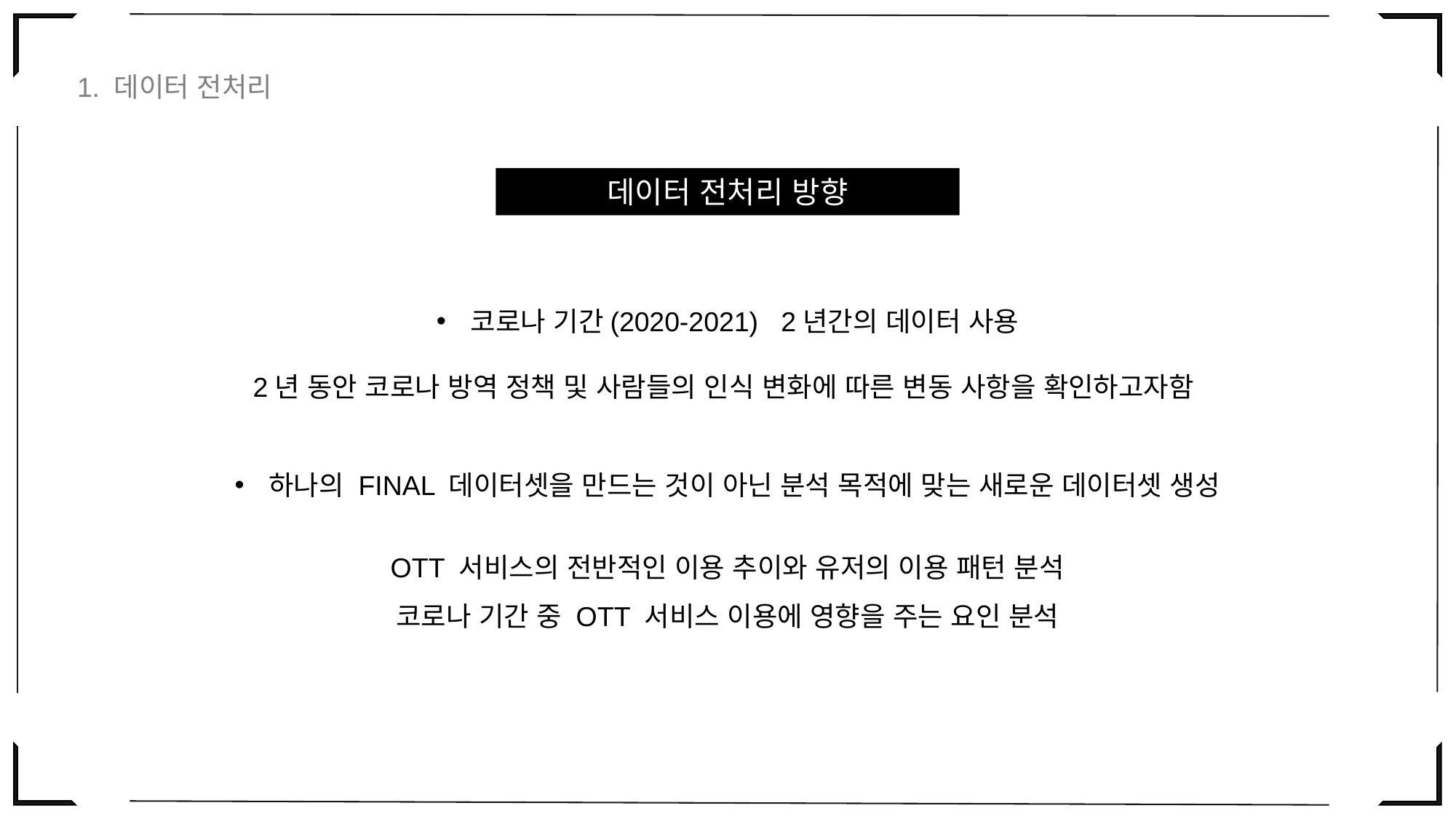

1. 데이터 전처리
데이터 전처리 방향
코로나 기간(2020-2021)   2년간의 데이터 사용
2년 동안 코로나 방역 정책 및 사람들의 인식 변화에 따른 변동 사항을 확인하고자함

하나의 FINAL 데이터셋을 만드는 것이 아닌 분석 목적에 맞는 새로운 데이터셋 생성
OTT 서비스의 전반적인 이용 추이와 유저의 이용 패턴 분석
코로나 기간 중 OTT 서비스 이용에 영향을 주는 요인 분석